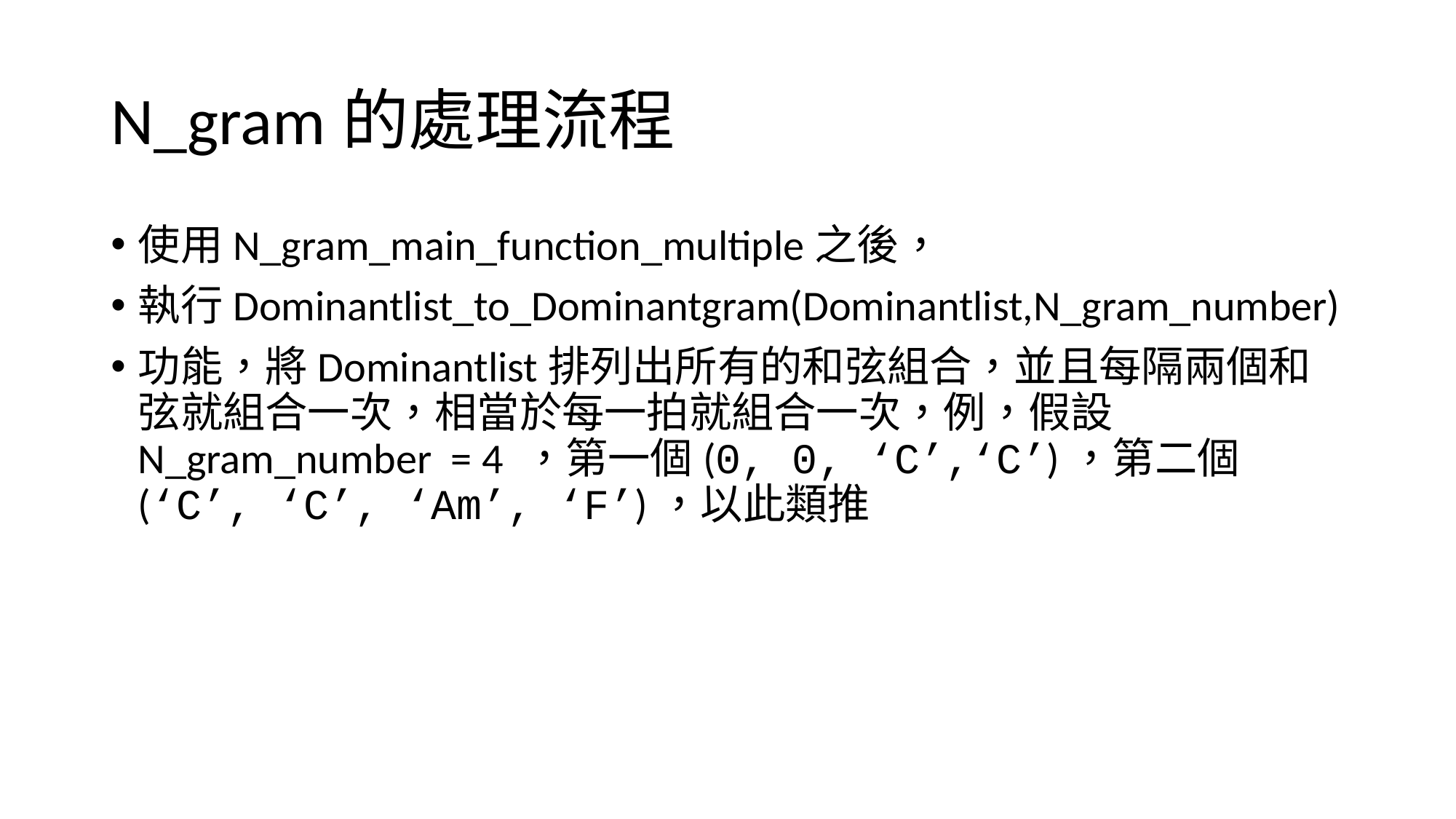

# N_gram的處理流程
使用N_gram_main_function_multiple之後，
執行Dominantlist_to_Dominantgram(Dominantlist,N_gram_number)
功能，將Dominantlist排列出所有的和弦組合，並且每隔兩個和弦就組合一次，相當於每一拍就組合一次，例，假設N_gram_number  = 4 ，第一個(0, 0, ‘C’,‘C’)，第二個(‘C’, ‘C’, ‘Am’, ‘F’)，以此類推